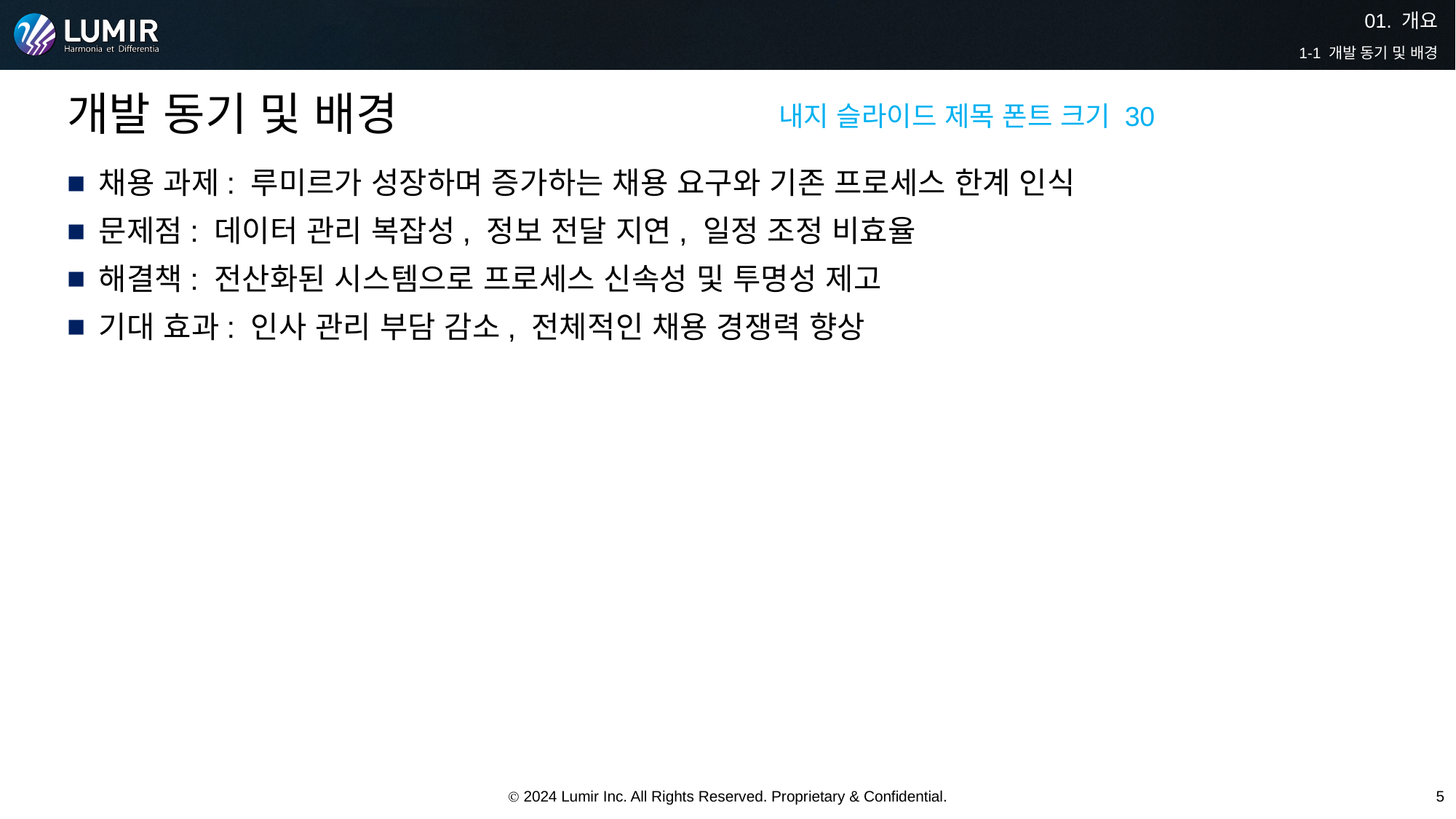

01. 개요
1-1 개발 동기 및 배경
# 개발 동기 및 배경
내지 슬라이드 제목 폰트 크기 30
채용 과제: 루미르가 성장하며 증가하는 채용 요구와 기존 프로세스 한계 인식
문제점: 데이터 관리 복잡성, 정보 전달 지연, 일정 조정 비효율
해결책: 전산화된 시스템으로 프로세스 신속성 및 투명성 제고
기대 효과: 인사 관리 부담 감소, 전체적인 채용 경쟁력 향상